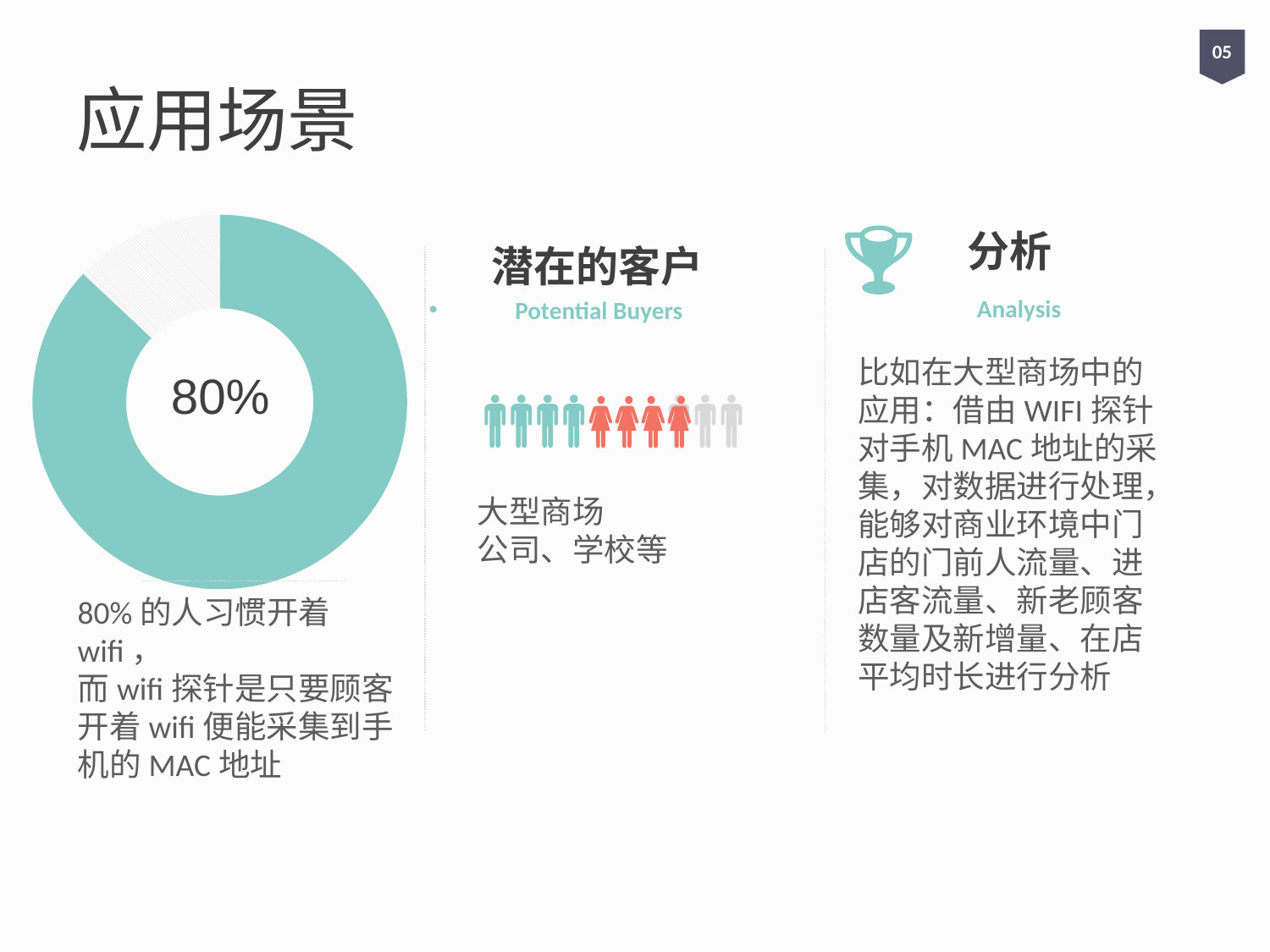

05
# 应用场景

### Chart

| Category | Column1 |
|---|---|
|  | 87.0 |
|  | 13.0 |
潜在的客户
       Potential Buyers

分析
 Analysis
比如在大型商场中的应用：借由WIFI探针对手机MAC地址的采集，对数据进行处理，能够对商业环境中门店的门前人流量、进店客流量、新老顾客数量及新增量、在店平均时长进行分析
80%

大型商场
公司、学校等

80%的人习惯开着wifi，
而wifi探针是只要顾客开着wifi便能采集到手机的MAC地址